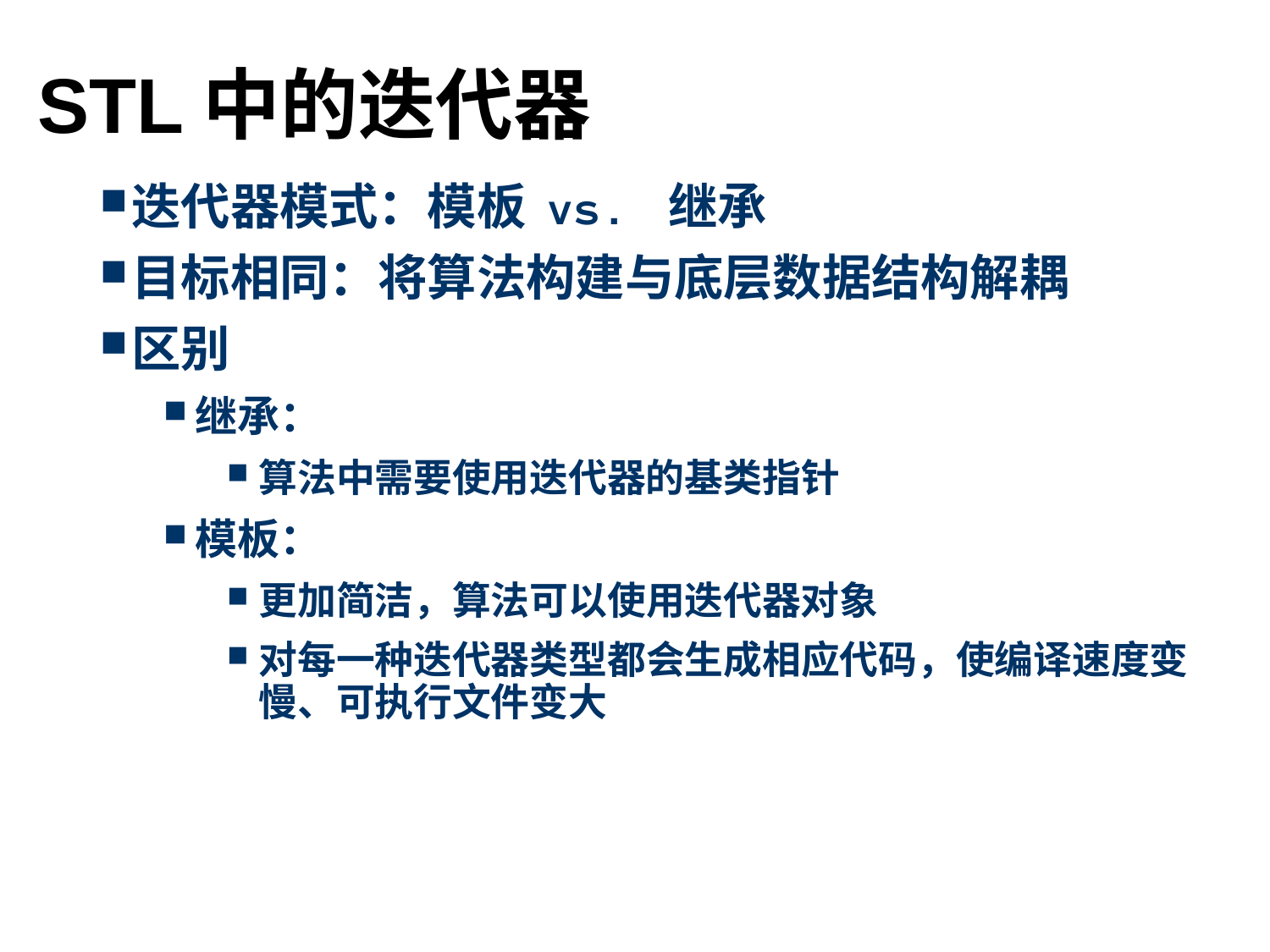

# STL中的迭代器
迭代器模式：模板 vs. 继承
目标相同：将算法构建与底层数据结构解耦
区别
继承：
算法中需要使用迭代器的基类指针
模板：
更加简洁，算法可以使用迭代器对象
对每一种迭代器类型都会生成相应代码，使编译速度变慢、可执行文件变大
65